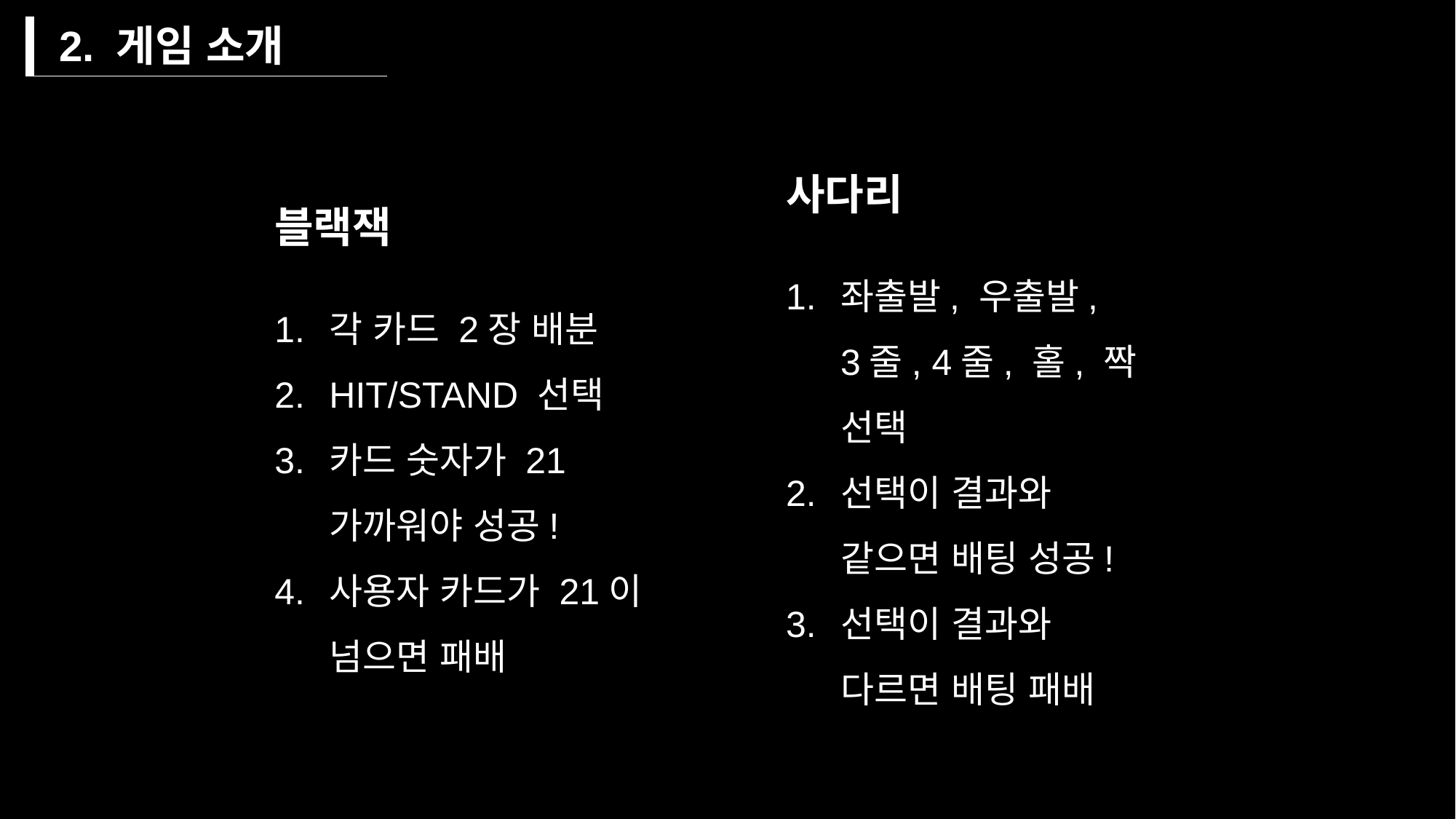

2. 게임 소개

사다리

좌출발, 우출발,
3줄, 4줄, 홀, 짝 선택
선택이 결과와
같으면 배팅 성공!
선택이 결과와
다르면 배팅 패배

블랙잭

각 카드 2장 배분
HIT/STAND 선택
카드 숫자가 21
가까워야 성공!
사용자 카드가 21이
넘으면 패배